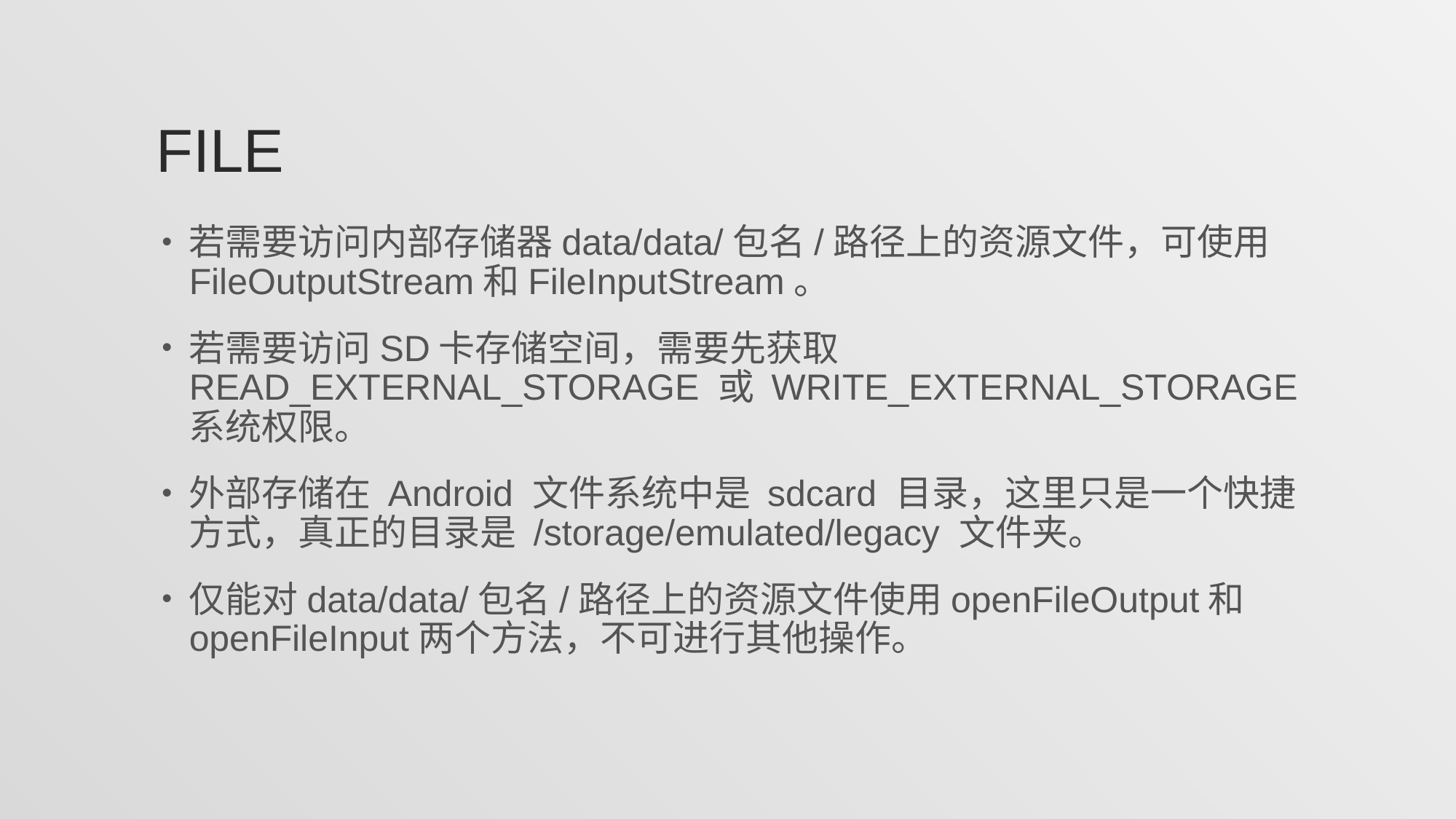

# FILE
若需要访问内部存储器data/data/包名/路径上的资源文件，可使用FileOutputStream和FileInputStream。
若需要访问SD卡存储空间，需要先获取READ_EXTERNAL_STORAGE 或 WRITE_EXTERNAL_STORAGE系统权限。
外部存储在 Android 文件系统中是 sdcard 目录，这里只是一个快捷方式，真正的目录是 /storage/emulated/legacy 文件夹。
仅能对data/data/包名/路径上的资源文件使用openFileOutput和openFileInput两个方法，不可进行其他操作。